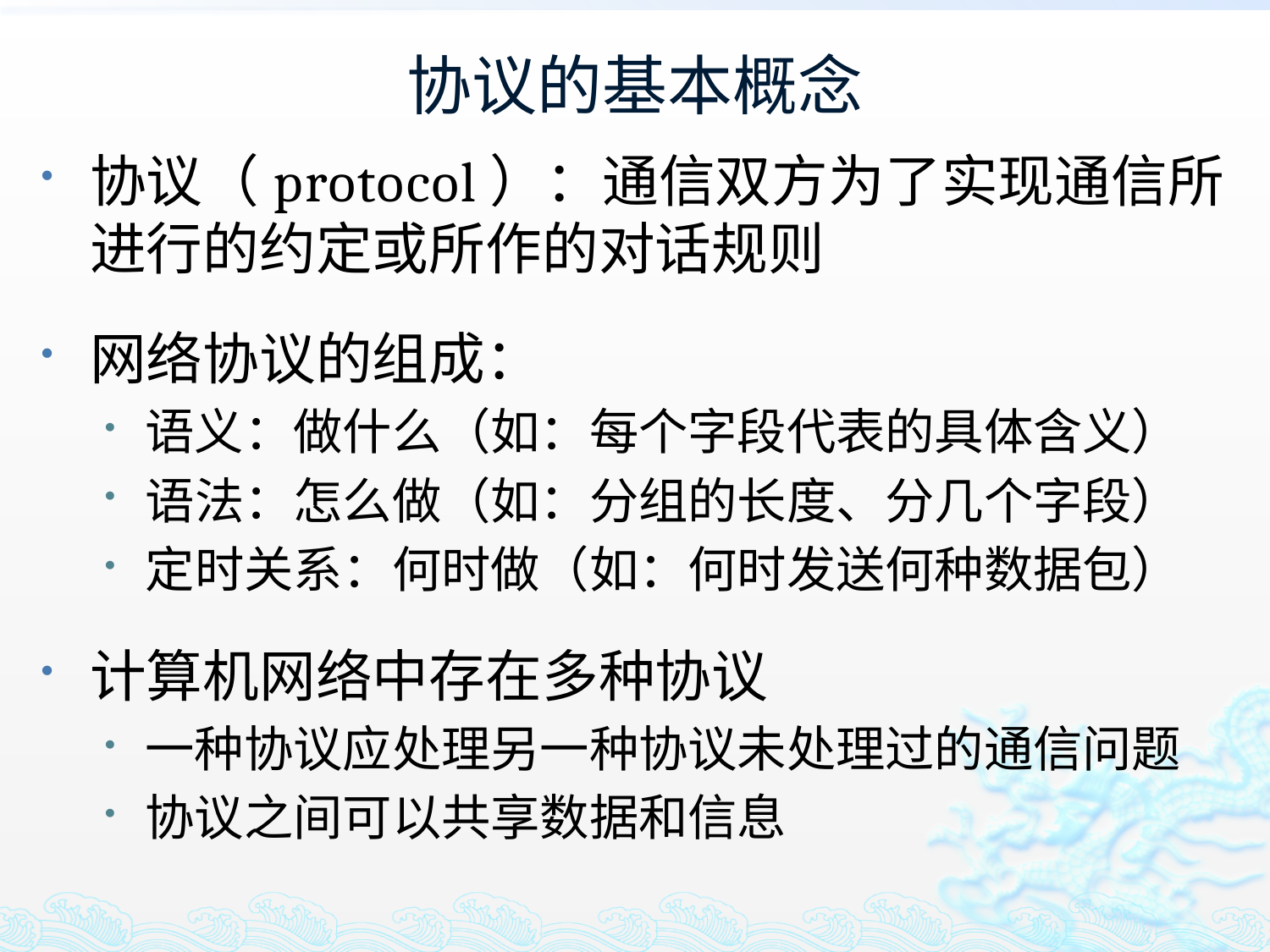

# 协议的基本概念
协议（protocol）：通信双方为了实现通信所进行的约定或所作的对话规则
网络协议的组成：
语义：做什么（如：每个字段代表的具体含义）
语法：怎么做（如：分组的长度、分几个字段）
定时关系：何时做（如：何时发送何种数据包）
计算机网络中存在多种协议
一种协议应处理另一种协议未处理过的通信问题
协议之间可以共享数据和信息